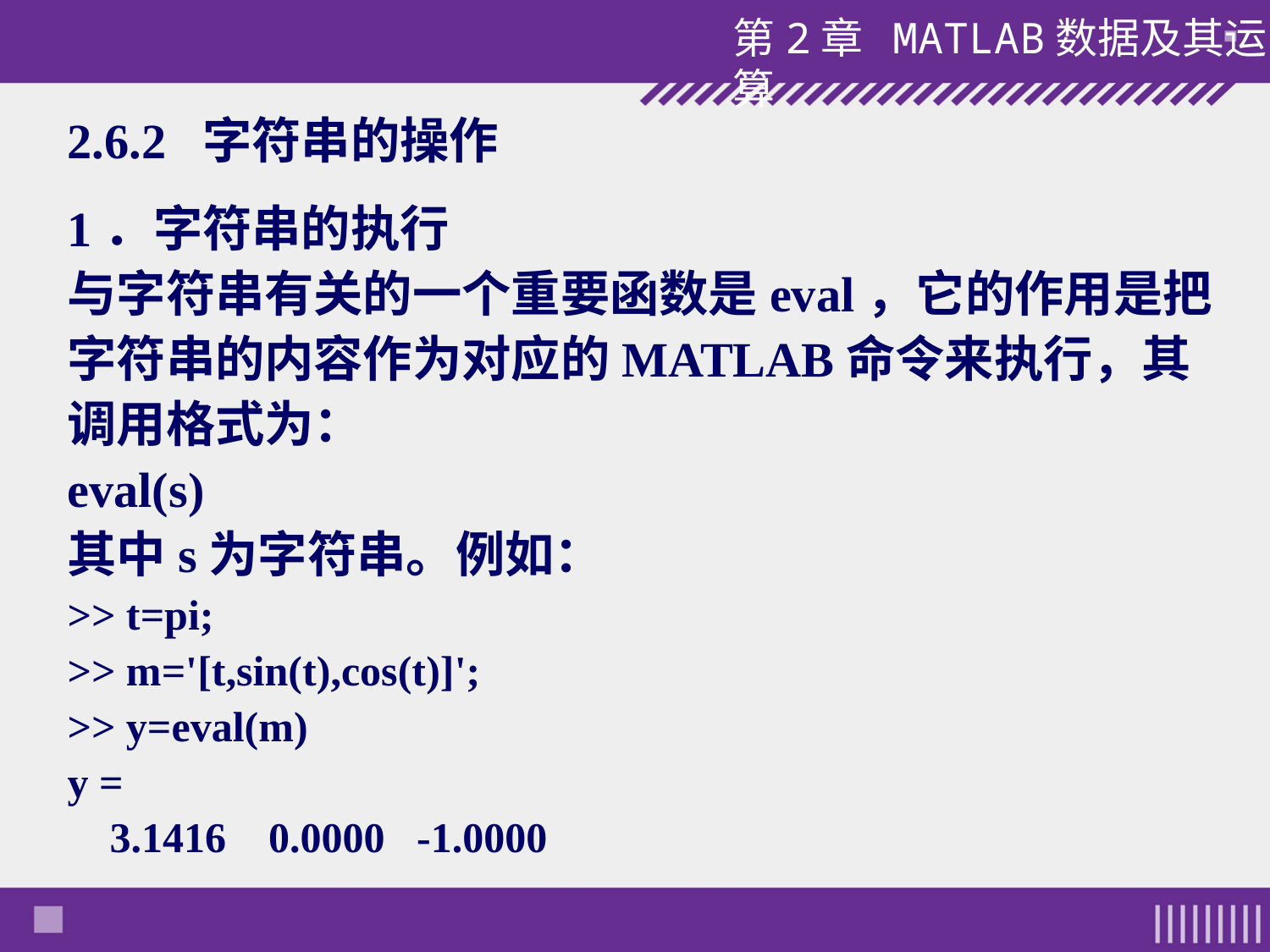

2.6.2  字符串的操作

1．字符串的执行
与字符串有关的一个重要函数是eval，它的作用是把字符串的内容作为对应的MATLAB命令来执行，其调用格式为：
eval(s)
其中s为字符串。例如：
>> t=pi;
>> m='[t,sin(t),cos(t)]';
>> y=eval(m)
y =
    3.1416    0.0000   -1.0000